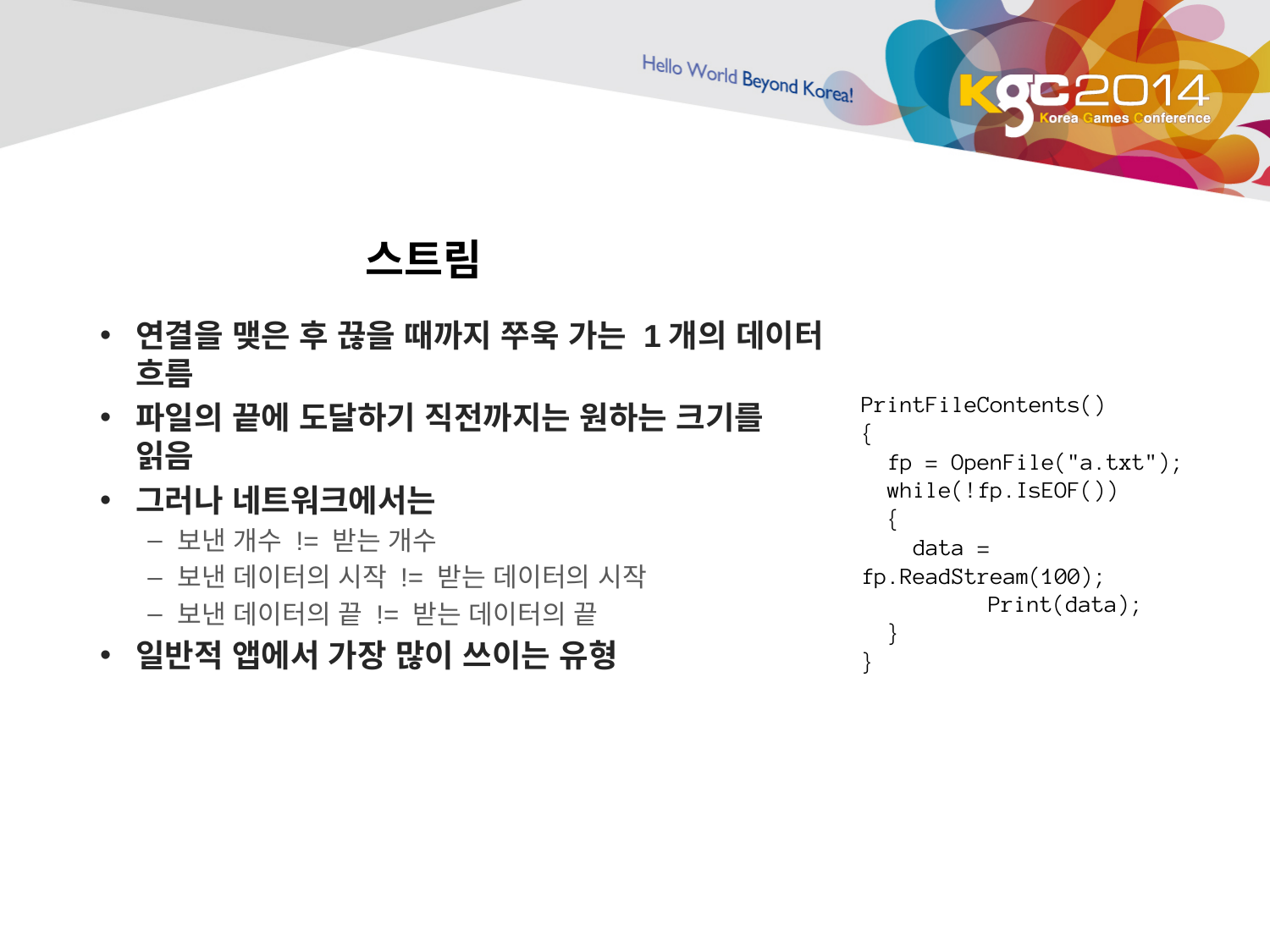

# 스트림
연결을 맺은 후 끊을 때까지 쭈욱 가는 1개의 데이터 흐름
파일의 끝에 도달하기 직전까지는 원하는 크기를 읽음
그러나 네트워크에서는
보낸 개수 != 받는 개수
보낸 데이터의 시작 != 받는 데이터의 시작
보낸 데이터의 끝 != 받는 데이터의 끝
일반적 앱에서 가장 많이 쓰이는 유형
PrintFileContents()
{
  fp = OpenFile("a.txt");
  while(!fp.IsEOF())
  {
    data = fp.ReadStream(100);
	Print(data);
  }
}